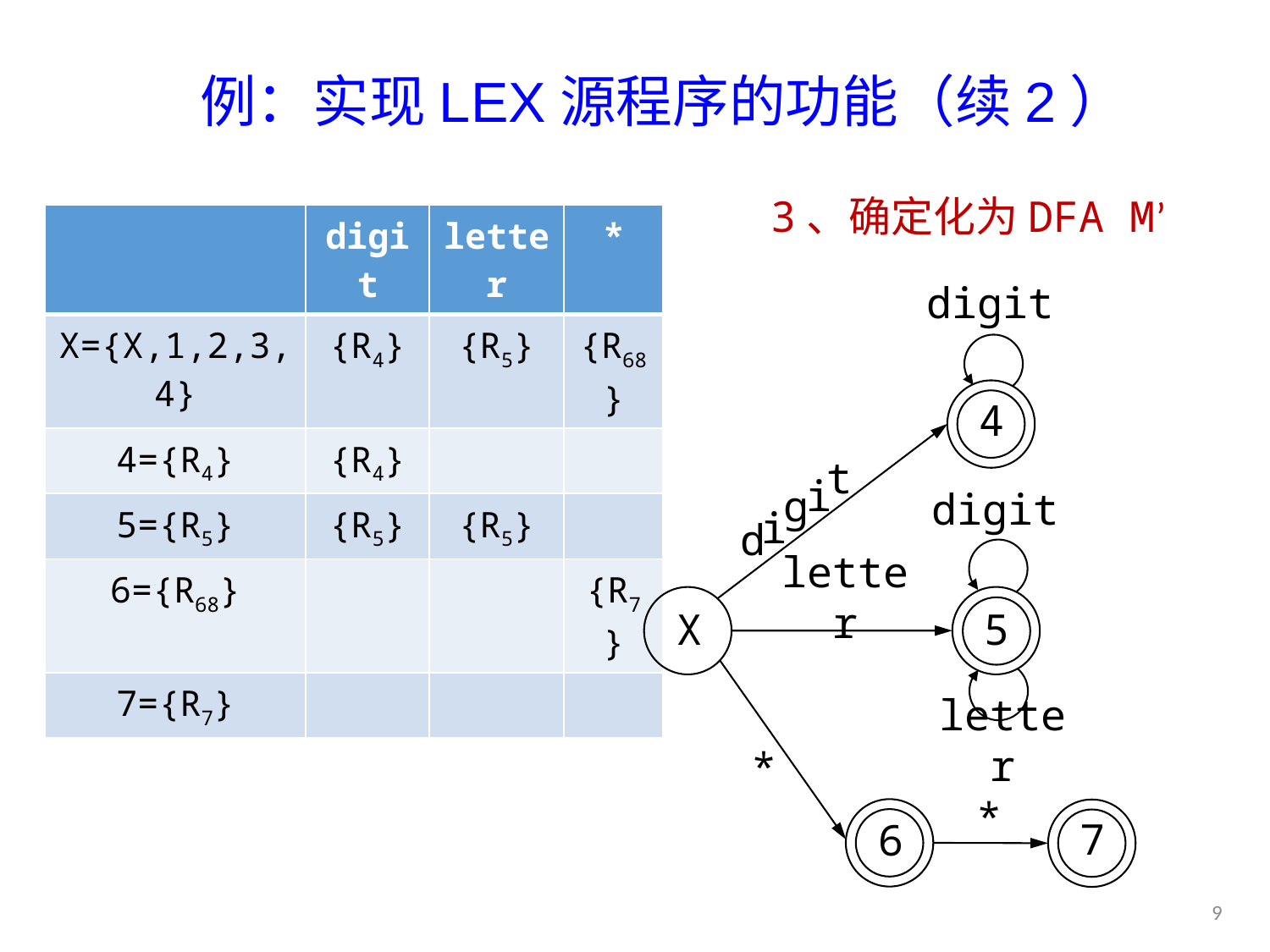

# 例：实现LEX源程序的功能（续2）
3、确定化为DFA M’
|  | digit | letter | \* |
| --- | --- | --- | --- |
| X={X,1,2,3,4} | {R4} | {R5} | {R68} |
| 4={R4} | {R4} |  |  |
| 5={R5} | {R5} | {R5} |  |
| 6={R68} |  |  | {R7} |
| 7={R7} |  |  |  |
digit

4

d
t
i
g
digit

letter

5

letter
i

X
*

6

7

*

9